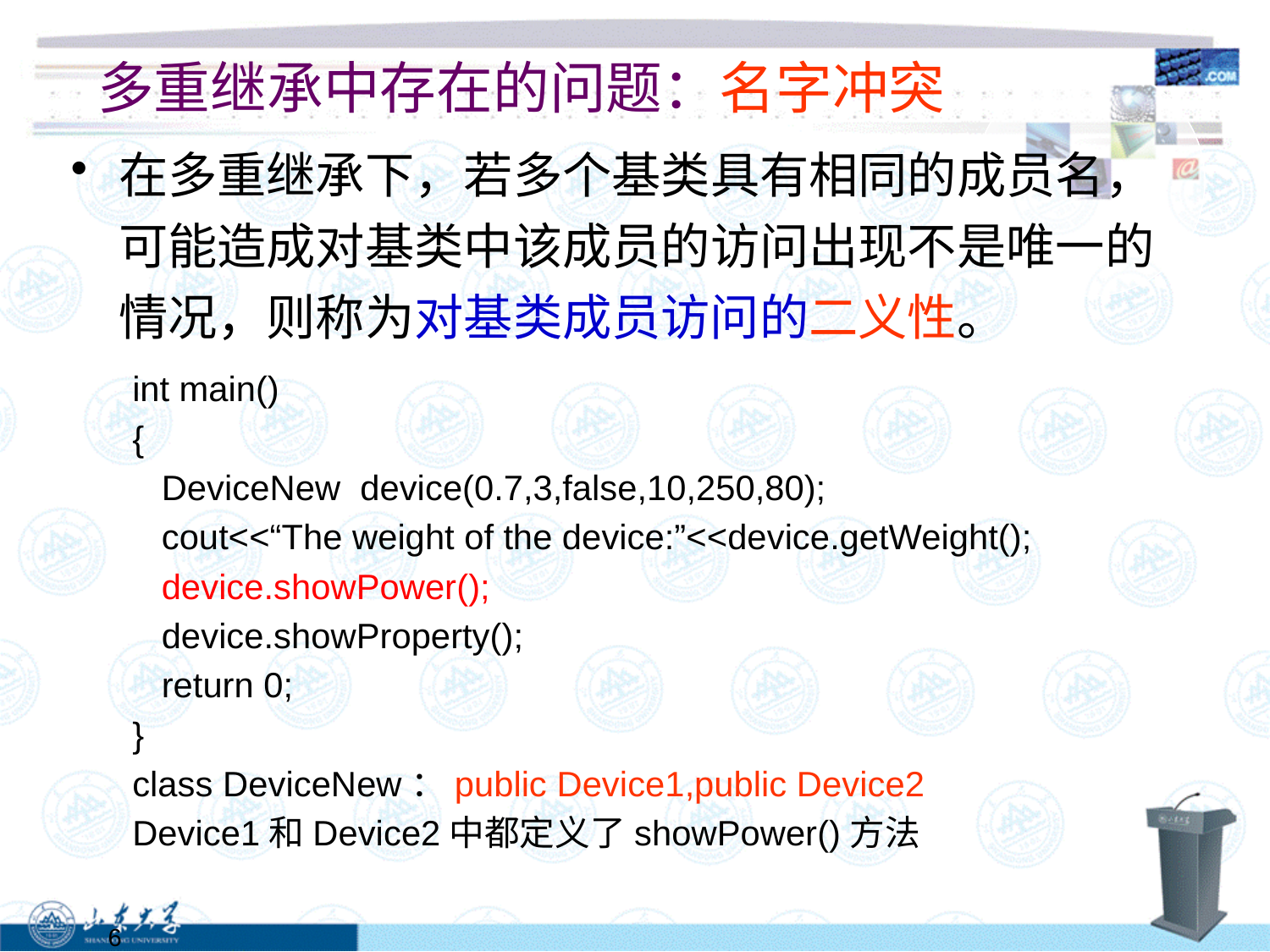

# 多重继承中存在的问题：名字冲突
在多重继承下，若多个基类具有相同的成员名，可能造成对基类中该成员的访问出现不是唯一的情况，则称为对基类成员访问的二义性。
int main()
{
   DeviceNew  device(0.7,3,false,10,250,80);
   cout<<“The weight of the device:”<<device.getWeight();
   device.showPower();
   device.showProperty();
   return 0;
}
class DeviceNew：public Device1,public Device2
Device1和Device2中都定义了showPower()方法

6